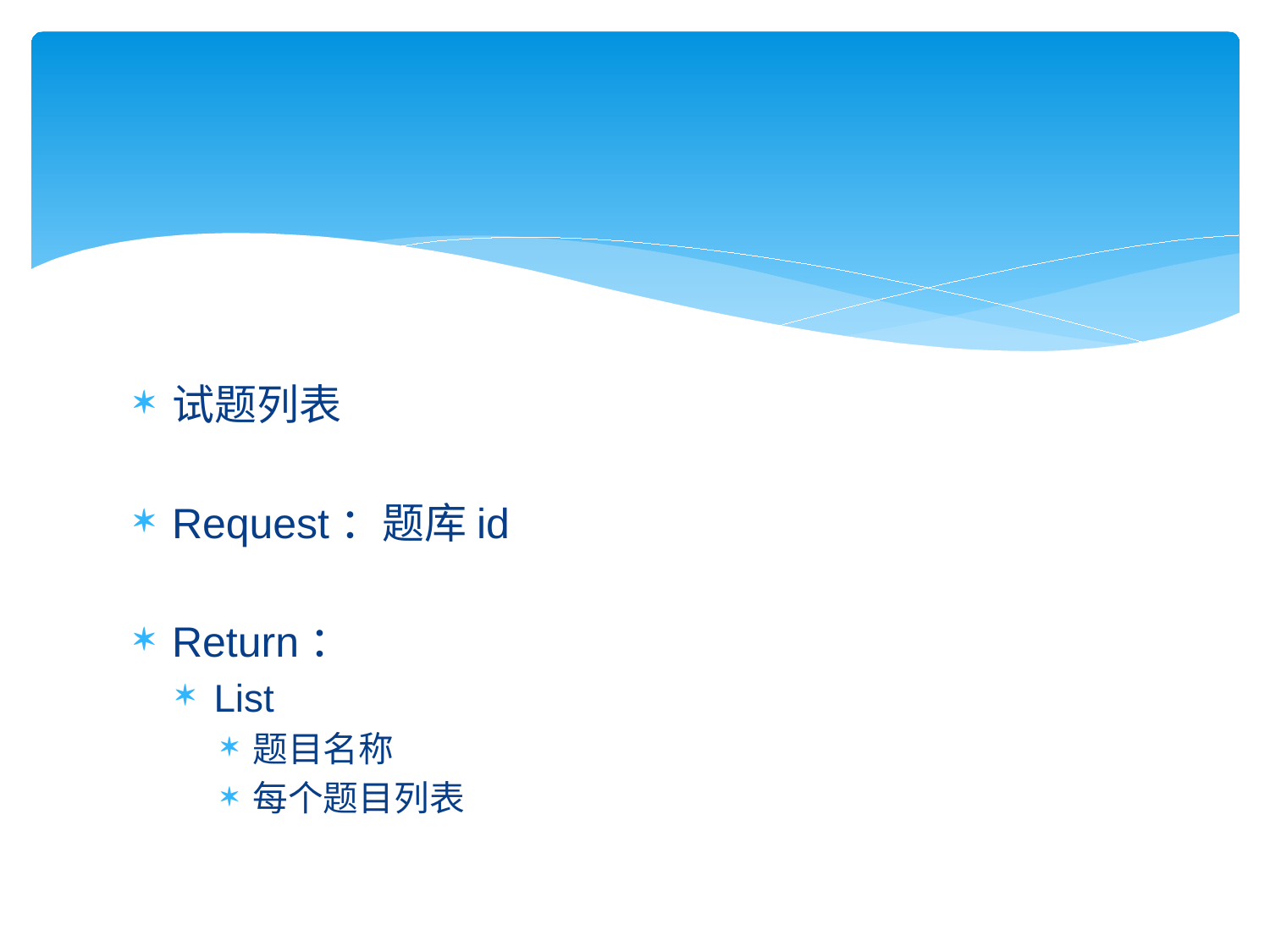

#
试题列表

Request：题库id

Return：
List
题目名称
每个题目列表